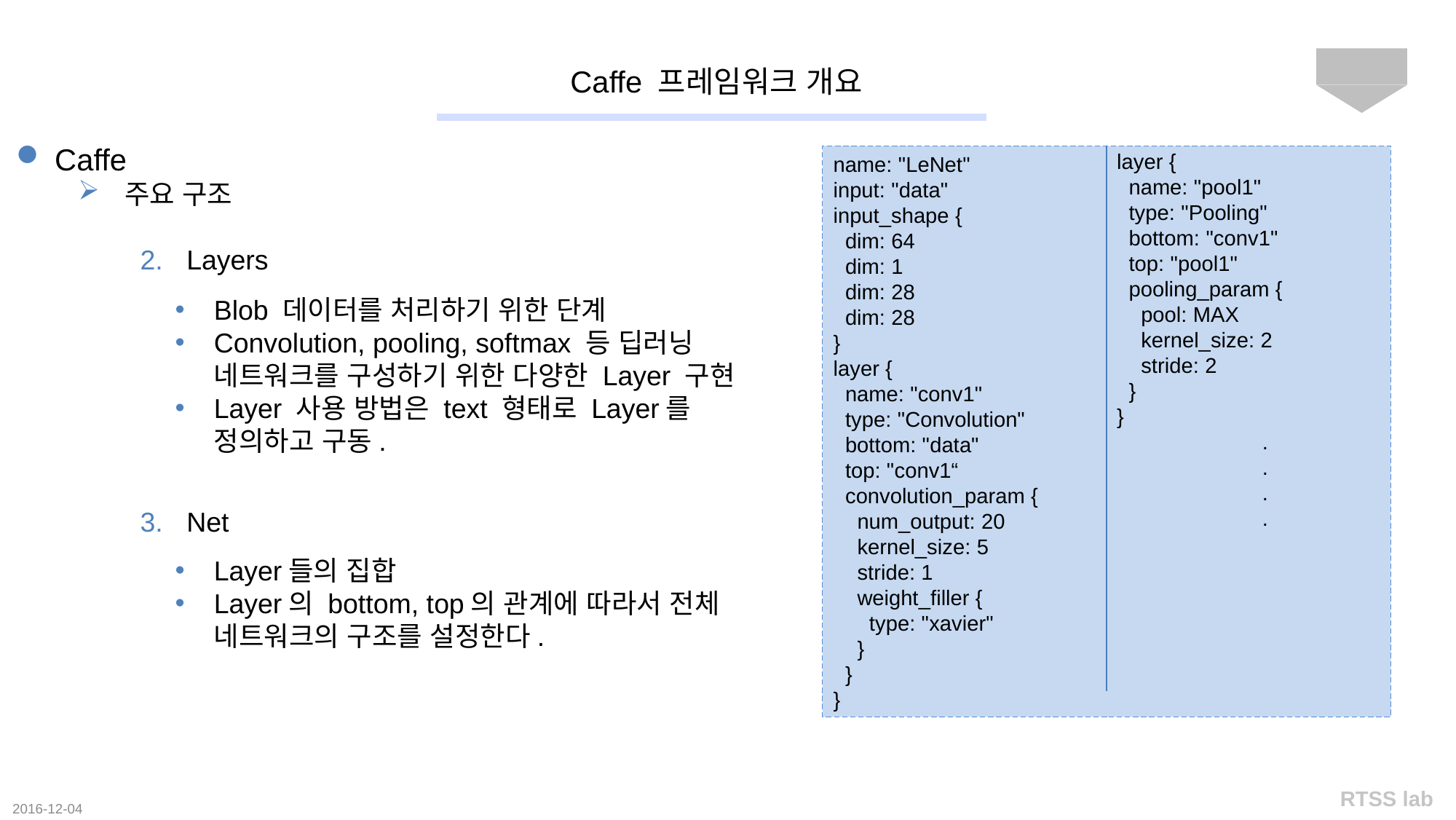

# Caffe 프레임워크 개요
7
Caffe
주요 구조

Layers

Net
layer {
  name: "pool1"
  type: "Pooling"
  bottom: "conv1"
  top: "pool1"
  pooling_param {
    pool: MAX
    kernel_size: 2
    stride: 2
  }
}
.
.
.
.

name: "LeNet"
input: "data"
input_shape {
  dim: 64
  dim: 1
  dim: 28
  dim: 28
}
layer {
  name: "conv1"
  type: "Convolution"
  bottom: "data"
  top: "conv1“
  convolution_param {
    num_output: 20
    kernel_size: 5
    stride: 1
    weight_filler {
      type: "xavier"
    }
  }
}
Blob 데이터를 처리하기 위한 단계
Convolution, pooling, softmax 등 딥러닝 네트워크를 구성하기 위한 다양한 Layer 구현
Layer 사용 방법은 text 형태로 Layer를 정의하고 구동.

Layer들의 집합
Layer의 bottom, top의 관계에 따라서 전체 네트워크의 구조를 설정한다.

RTSS lab
2016-12-04